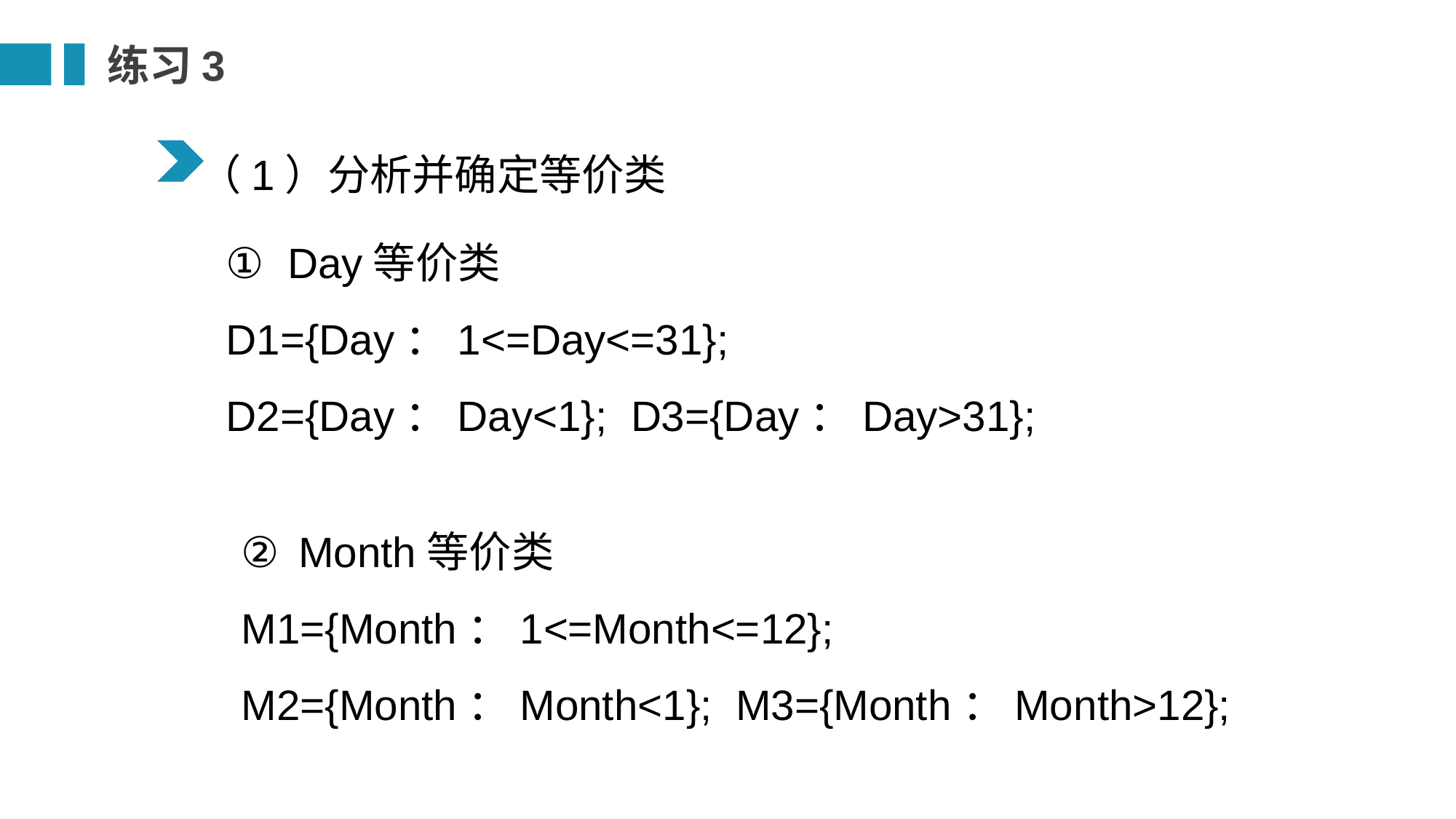

练习3

（1）分析并确定等价类

Day等价类
D1={Day：1<=Day<=31};
D2={Day：Day<1};  D3={Day：Day>31};
②  Month等价类
M1={Month：1<=Month<=12};
M2={Month：Month<1};  M3={Month：Month>12};
144